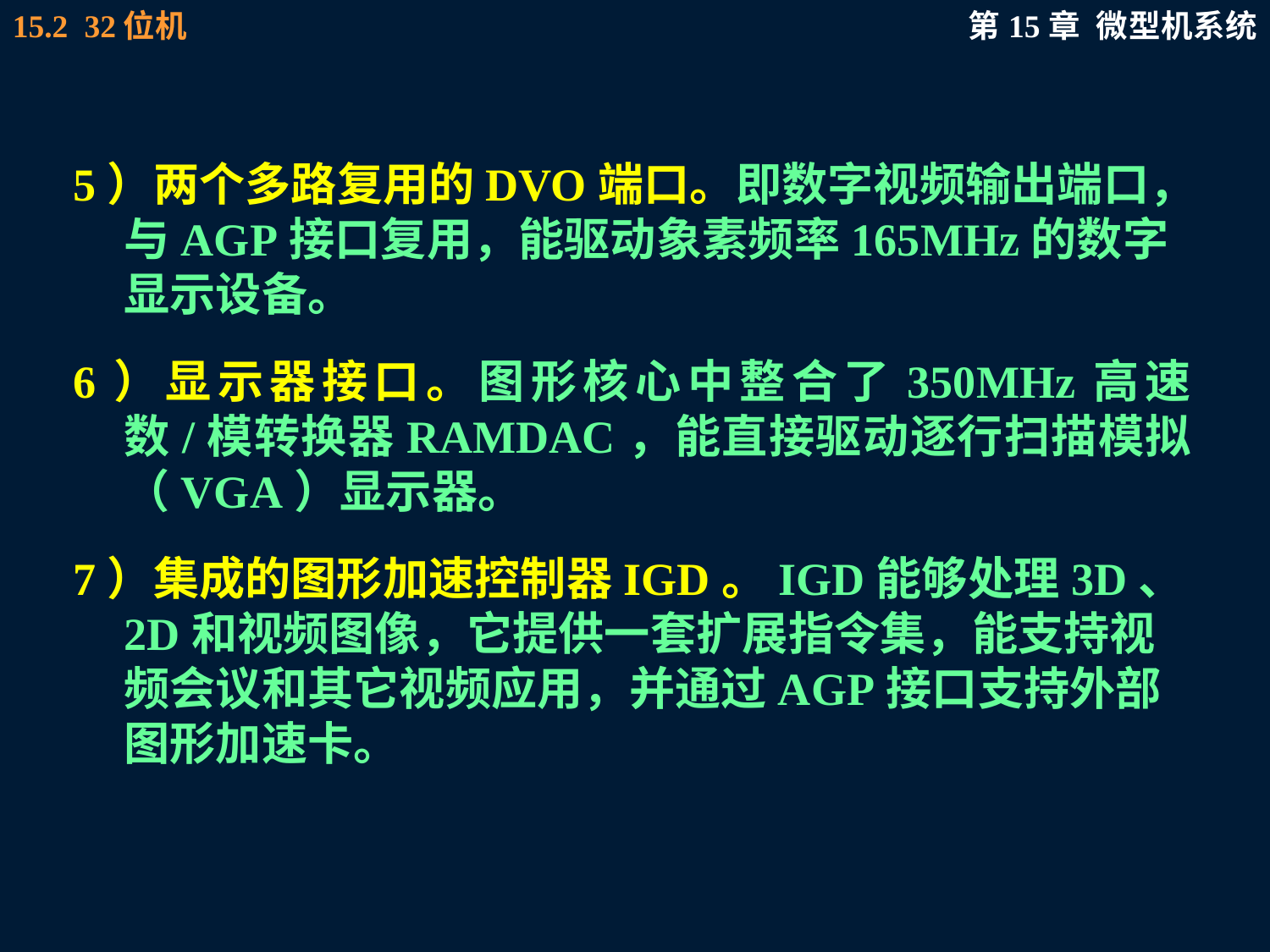

5）两个多路复用的DVO端口。即数字视频输出端口，与AGP接口复用，能驱动象素频率165MHz的数字显示设备。
6）显示器接口。图形核心中整合了350MHz高速数/模转换器RAMDAC，能直接驱动逐行扫描模拟（VGA）显示器。
7）集成的图形加速控制器IGD。IGD能够处理3D、2D和视频图像，它提供一套扩展指令集，能支持视频会议和其它视频应用，并通过AGP接口支持外部图形加速卡。